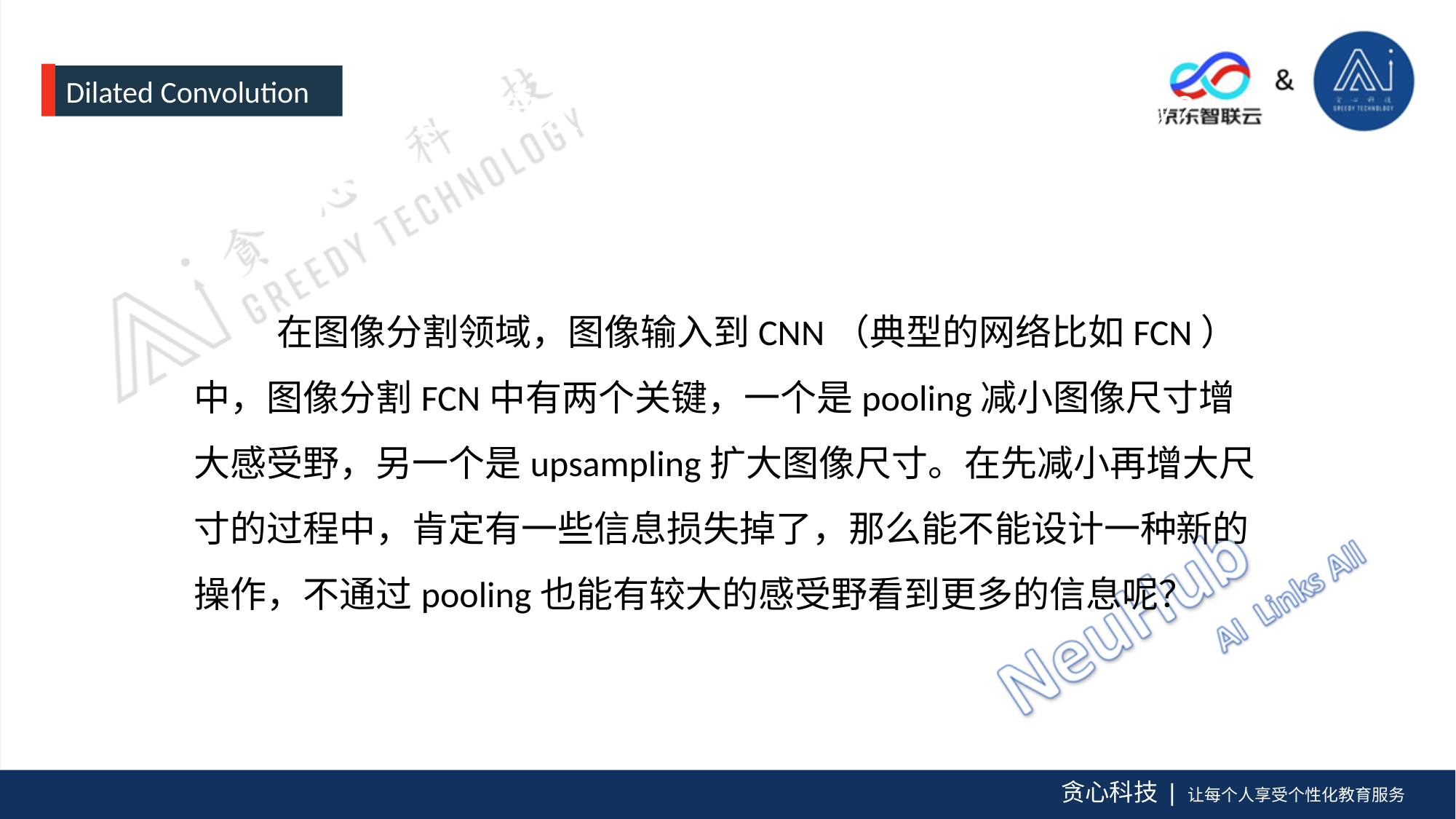

Dilated Convolution
九、能否让固定大小的卷积核看到更大范围的区域？
         在图像分割领域，图像输入到CNN（典型的网络比如FCN）中，图像分割FCN中有两个关键，一个是pooling减小图像尺寸增大感受野，另一个是upsampling扩大图像尺寸。在先减小再增大尺寸的过程中，肯定有一些信息损失掉了，那么能不能设计一种新的操作，不通过pooling也能有较大的感受野看到更多的信息呢？